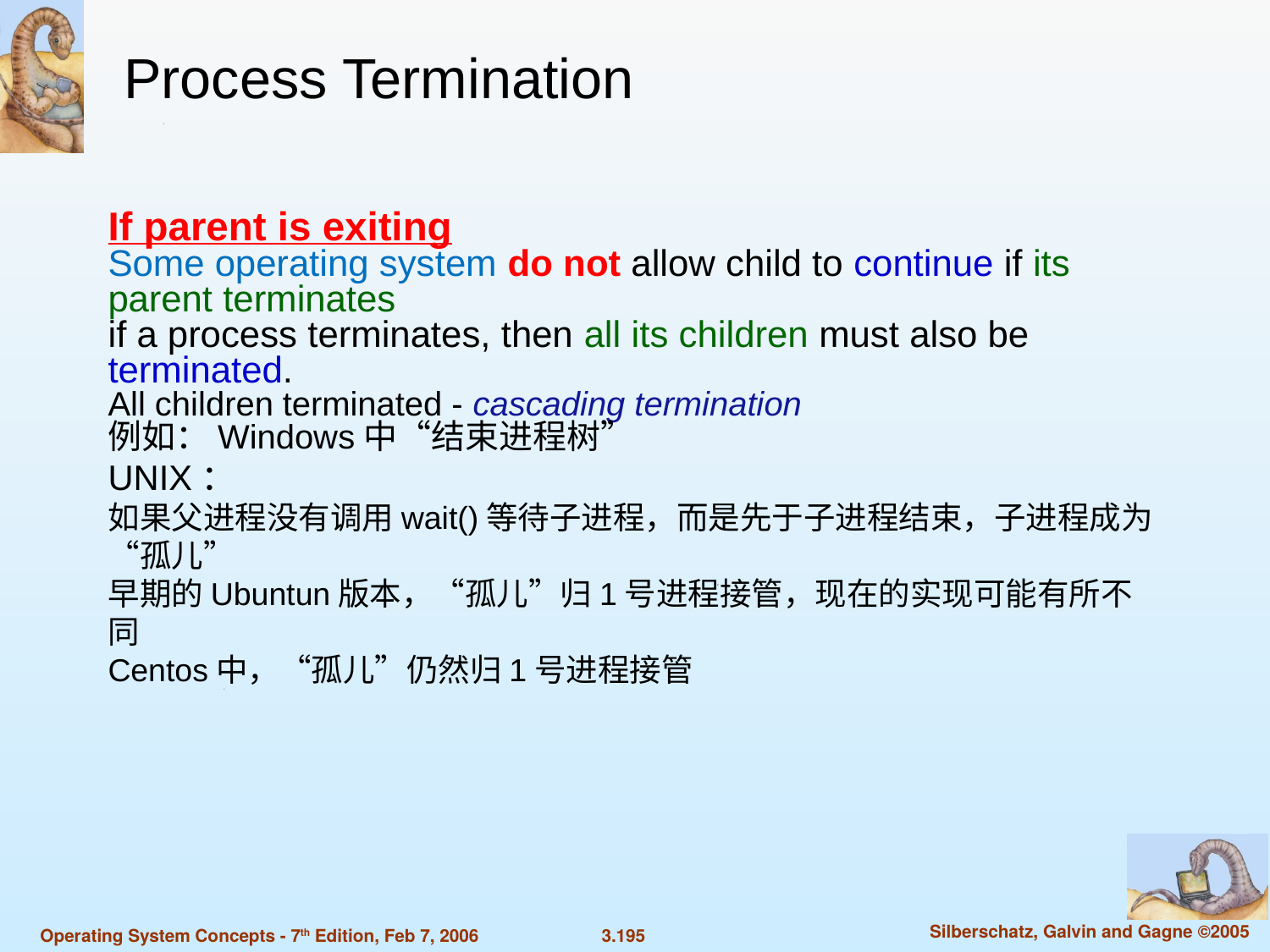

Process Termination
If parent is exiting
Some operating system do not allow child to continue if its parent terminates
if a process terminates, then all its children must also be terminated.
All children terminated - cascading termination
例如：Windows中“结束进程树”
UNIX：
如果父进程没有调用wait()等待子进程，而是先于子进程结束，子进程成为“孤儿”
早期的Ubuntun版本，“孤儿”归1号进程接管，现在的实现可能有所不同
Centos中，“孤儿”仍然归1号进程接管